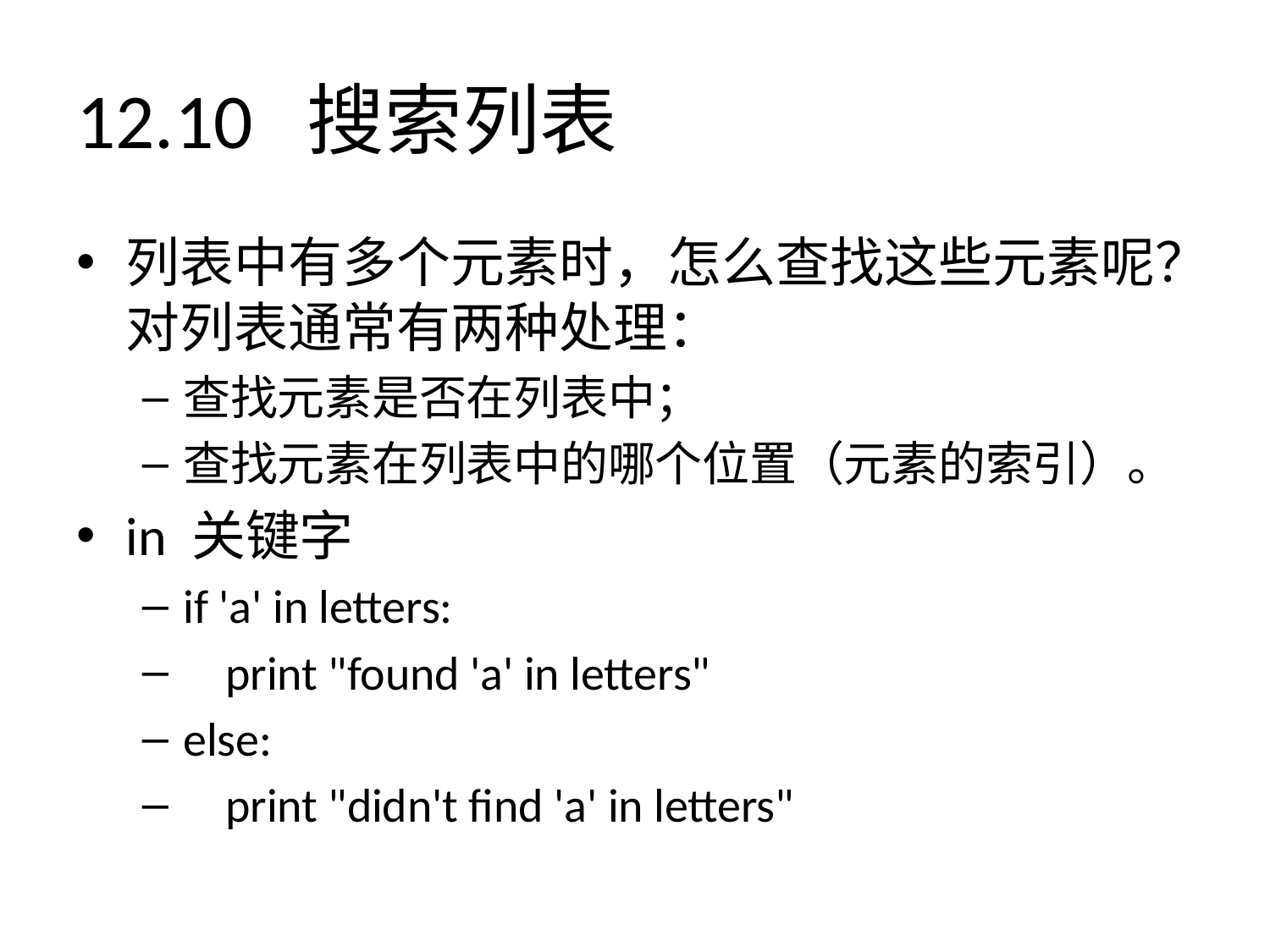

# 12.10  搜索列表
列表中有多个元素时，怎么查找这些元素呢？对列表通常有两种处理：
查找元素是否在列表中；
查找元素在列表中的哪个位置（元素的索引）。
in 关键字
if 'a' in letters:
    print "found 'a' in letters"
else:
    print "didn't ﬁnd 'a' in letters"